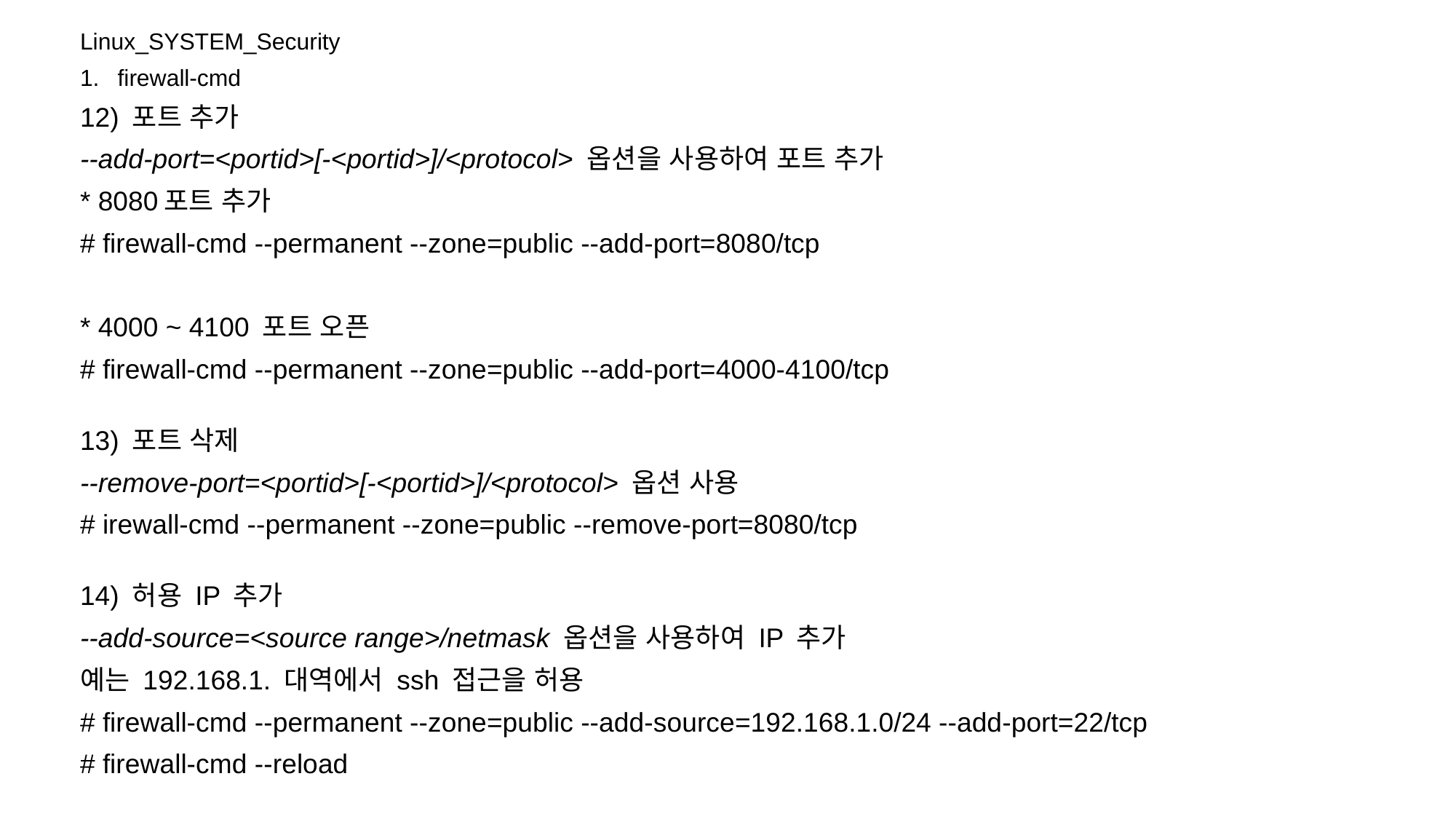

Linux_SYSTEM_Security
firewall-cmd
12) 포트 추가
--add-port=<portid>[-<portid>]/<protocol> 옵션을 사용하여 포트 추가
* 8080포트 추가
# firewall-cmd --permanent --zone=public --add-port=8080/tcp

* 4000 ~ 4100 포트 오픈
# firewall-cmd --permanent --zone=public --add-port=4000-4100/tcp
13) 포트 삭제
--remove-port=<portid>[-<portid>]/<protocol> 옵션 사용
# irewall-cmd --permanent --zone=public --remove-port=8080/tcp
14) 허용 IP 추가
--add-source=<source range>/netmask 옵션을 사용하여 IP 추가
예는 192.168.1. 대역에서 ssh 접근을 허용
# firewall-cmd --permanent --zone=public --add-source=192.168.1.0/24 --add-port=22/tcp
# firewall-cmd --reload